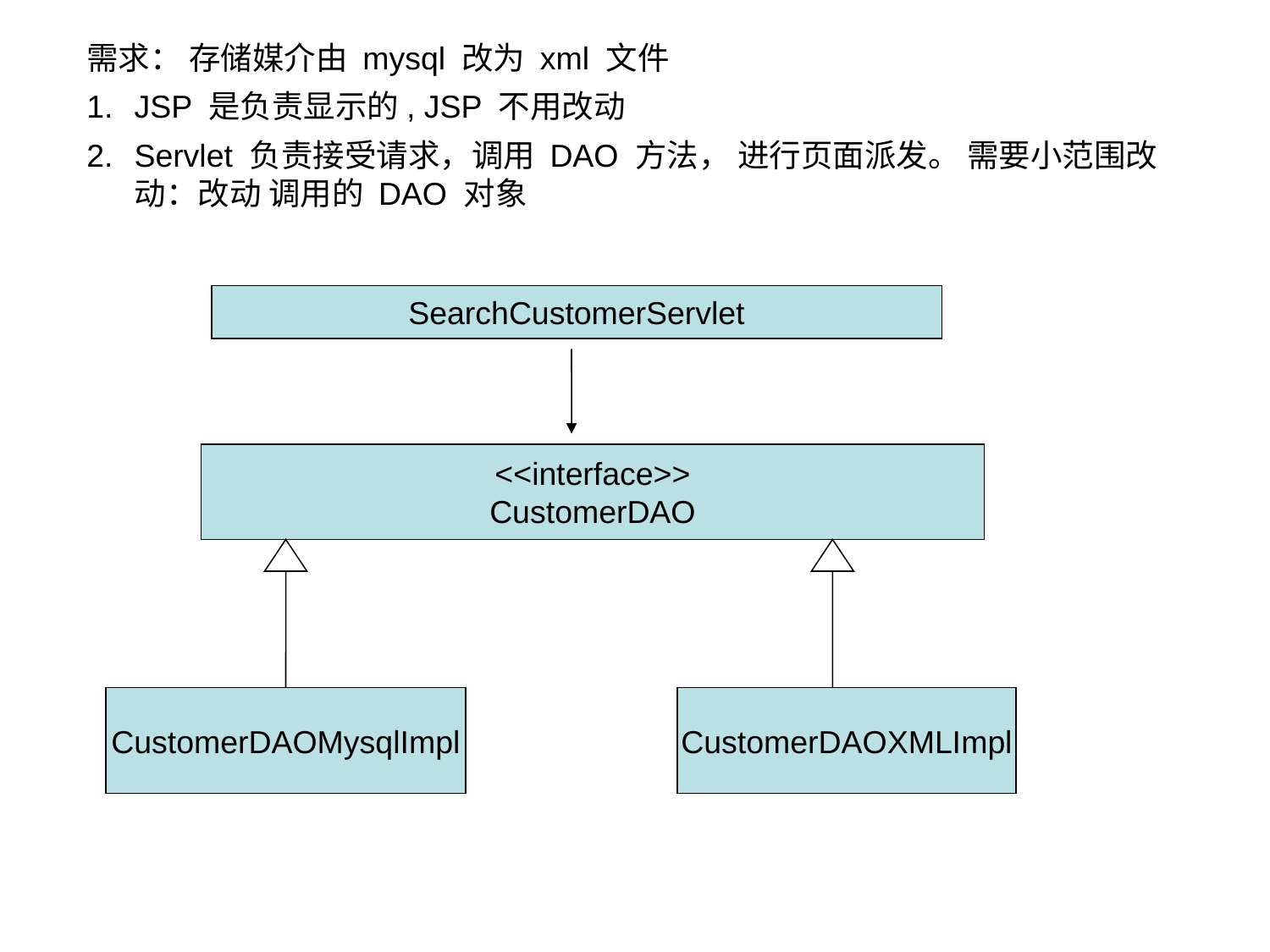

需求： 存储媒介由 mysql 改为 xml 文件
JSP 是负责显示的, JSP 不用改动
Servlet 负责接受请求，调用 DAO 方法， 进行页面派发。 需要小范围改动：改动 调用的 DAO 对象
SearchCustomerServlet

<<interface>>
CustomerDAO

CustomerDAOMysqlImpl
CustomerDAOXMLImpl